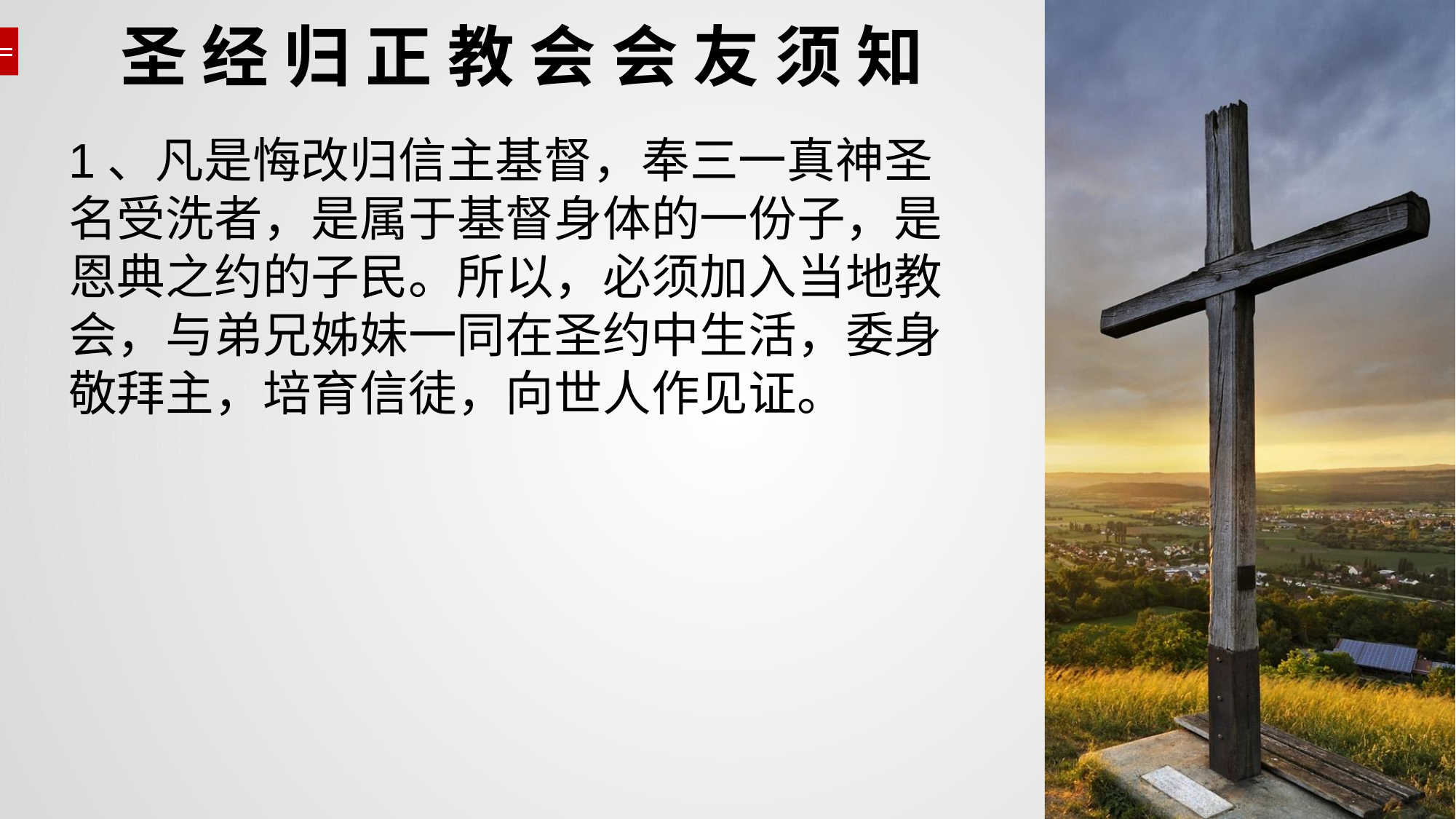

圣经归正教会会友须知
1、凡是悔改归信主基督，奉三一真神圣名受洗者，是属于基督身体的一份子，是恩典之约的子民。所以，必须加入当地教会，与弟兄姊妹一同在圣约中生活，委身敬拜主，培育信徒，向世人作见证。